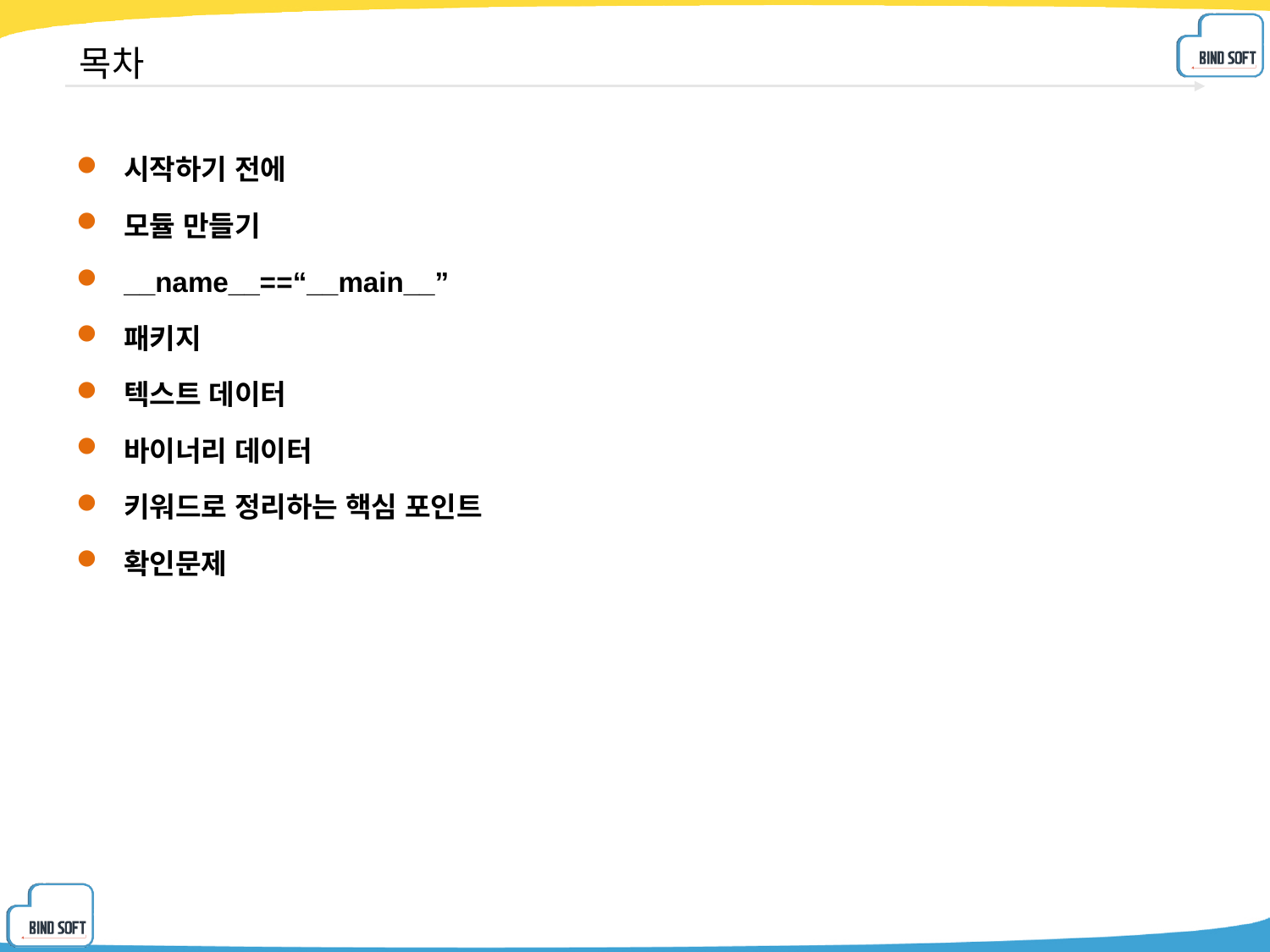

# 목차
시작하기 전에
모듈 만들기
__name__==“__main__”
패키지
텍스트 데이터
바이너리 데이터
키워드로 정리하는 핵심 포인트
확인문제